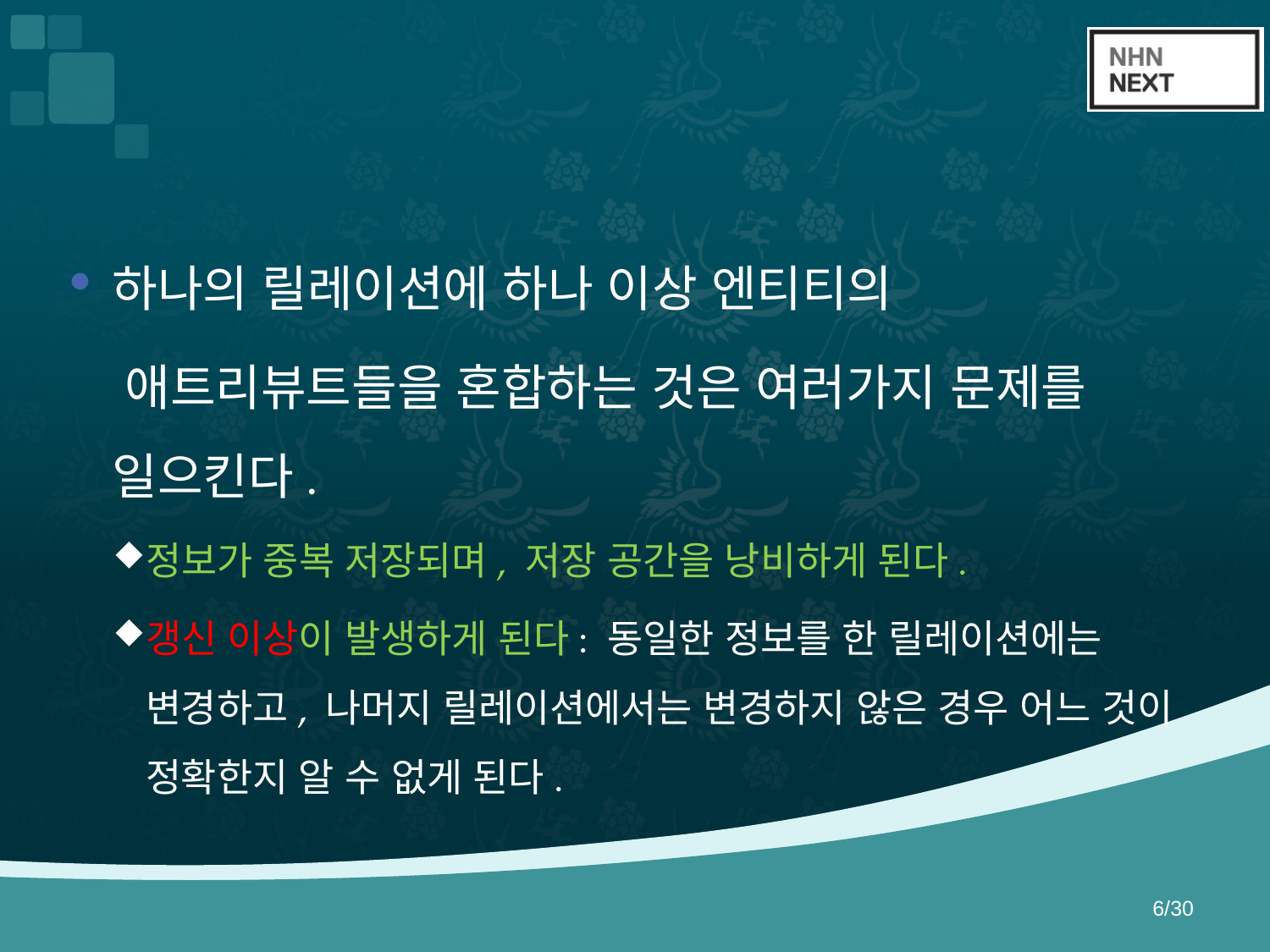

#
하나의 릴레이션에 하나 이상 엔티티의
   애트리뷰트들을 혼합하는 것은 여러가지 문제를 일으킨다.
정보가 중복 저장되며, 저장 공간을 낭비하게 된다.
갱신 이상이 발생하게 된다: 동일한 정보를 한 릴레이션에는 변경하고, 나머지 릴레이션에서는 변경하지 않은 경우 어느 것이 정확한지 알 수 없게 된다.
6/30